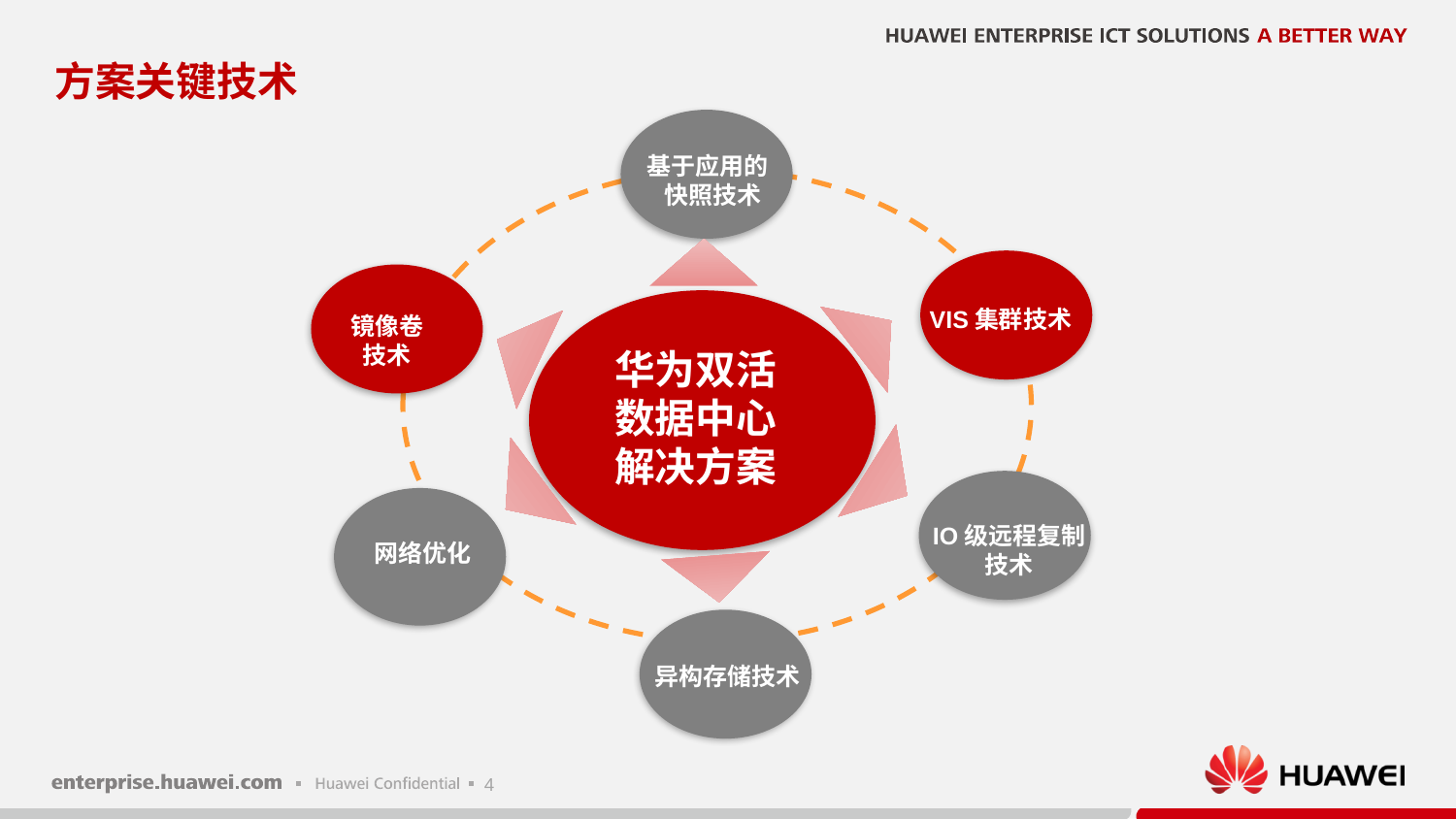

方案关键技术

基于应用的
  快照技术

VIS集群技术
镜像卷
技术

华为双活数据中心解决方案

色彩构成

IO级远程复制
技术
网络优化

该页颜色由以下两色构成，主色调公司红。

异构存储技术